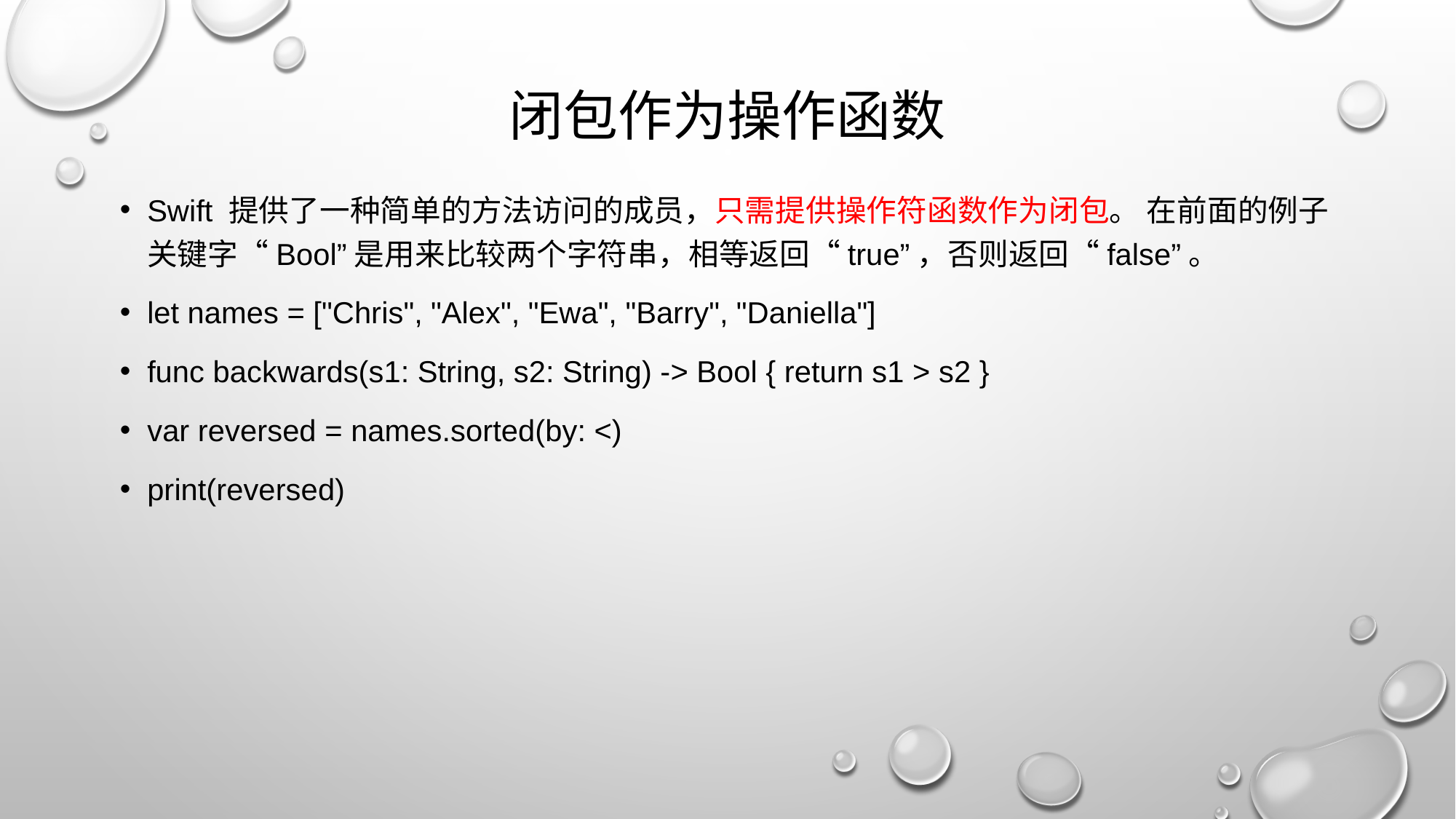

# 闭包作为操作函数
Swift 提供了一种简单的方法访问的成员，只需提供操作符函数作为闭包。 在前面的例子关键字“Bool”是用来比较两个字符串，相等返回“true”，否则返回“false”。
let names = ["Chris", "Alex", "Ewa", "Barry", "Daniella"]
func backwards(s1: String, s2: String) -> Bool { return s1 > s2 }
var reversed = names.sorted(by: <)
print(reversed)